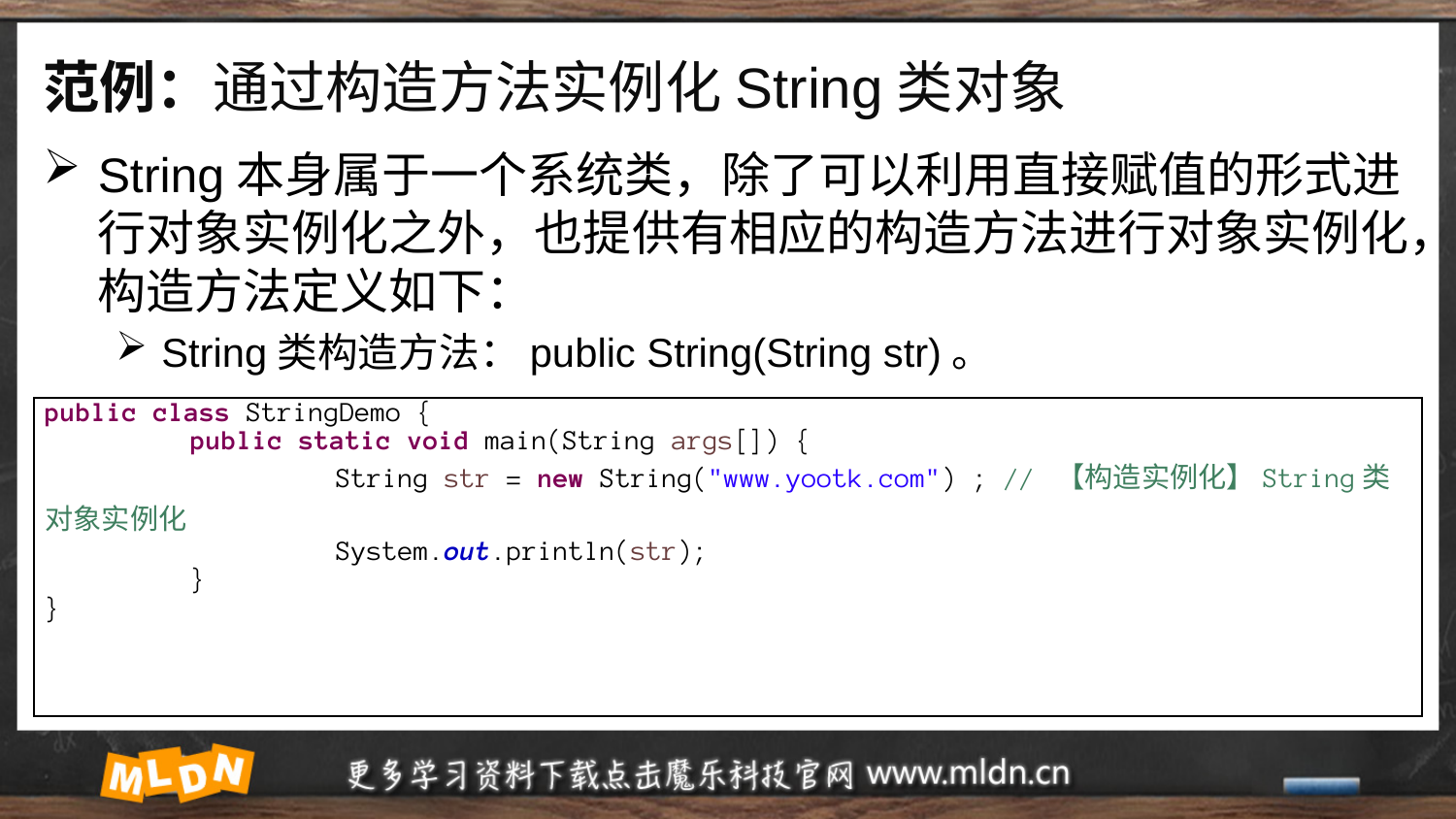

# 范例：通过构造方法实例化String类对象
String本身属于一个系统类，除了可以利用直接赋值的形式进行对象实例化之外，也提供有相应的构造方法进行对象实例化，构造方法定义如下：
String类构造方法：public String(String str)。
| public class StringDemo { public static void main(String args[]) { String str = new String("www.yootk.com") ; // 【构造实例化】String类对象实例化 System.out.println(str); } } |
| --- |